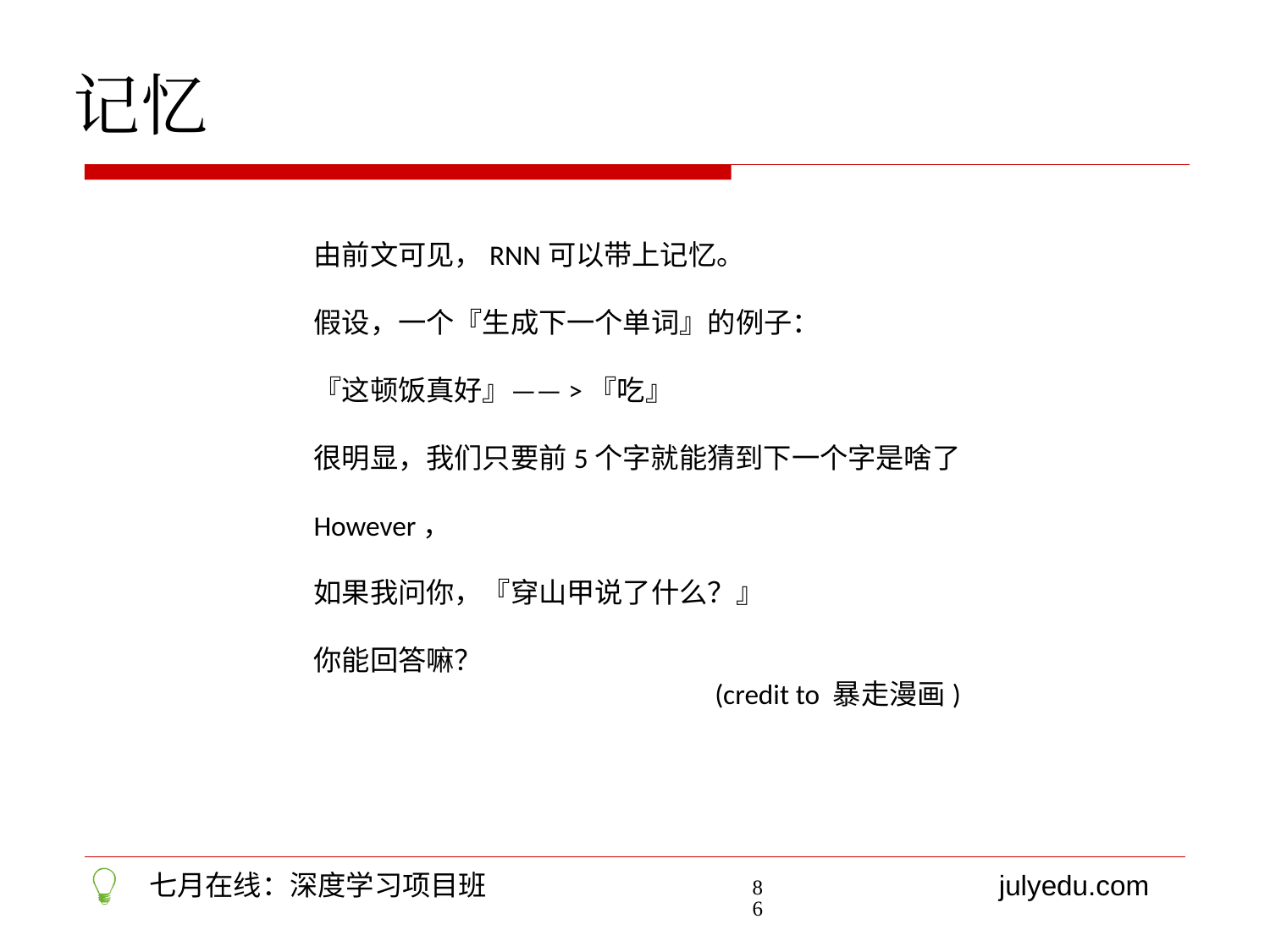

记忆
由前文可见，RNN可以带上记忆。

假设，一个『生成下一个单词』的例子：

『这顿饭真好』——>『吃』

很明显，我们只要前5个字就能猜到下一个字是啥了

However，

如果我问你，『穿山甲说了什么？』

你能回答嘛？
(credit to 暴走漫画)
86